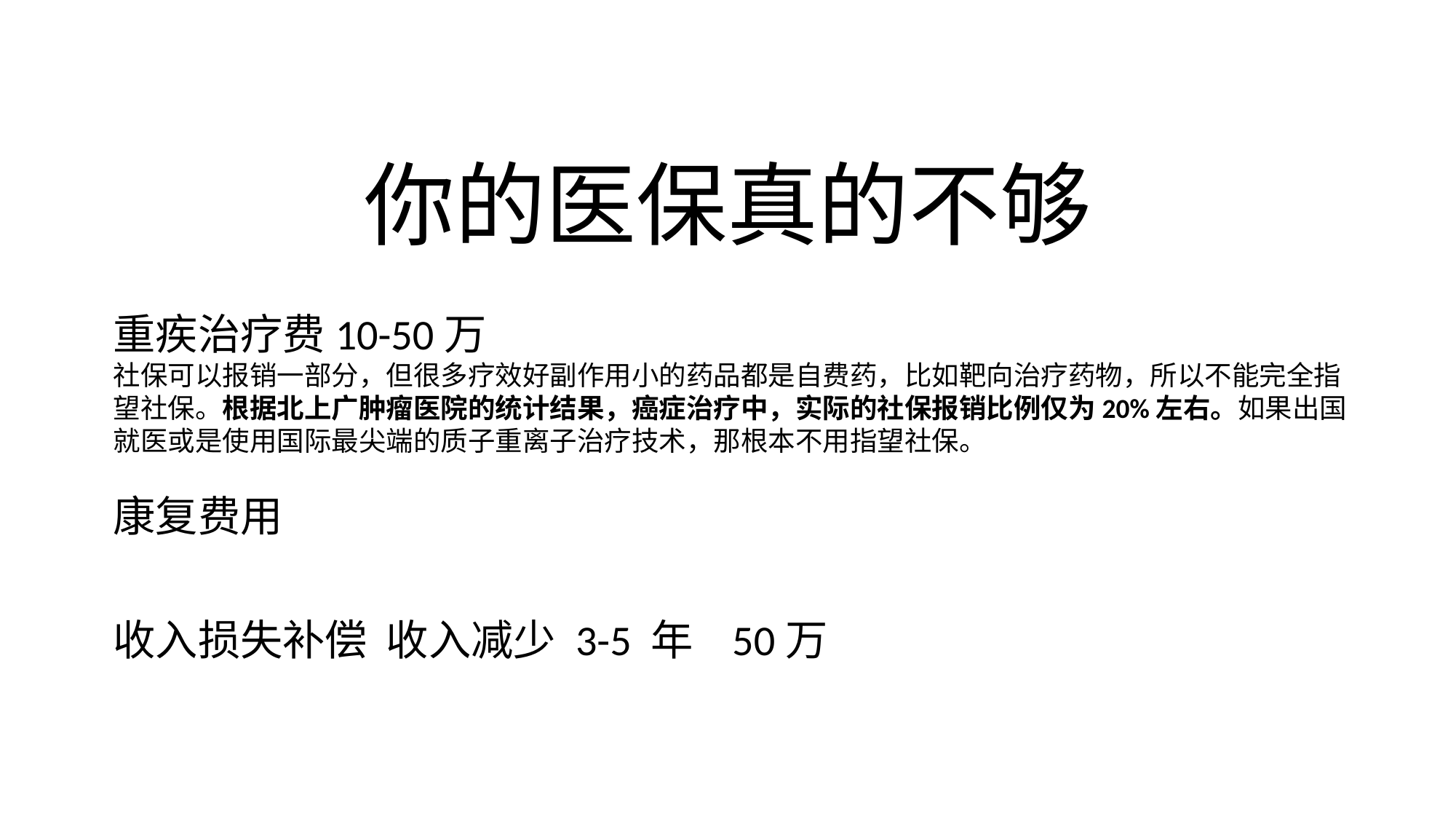

# 你的医保真的不够
重疾治疗费10-50万
社保可以报销一部分，但很多疗效好副作用小的药品都是自费药，比如靶向治疗药物，所以不能完全指望社保。根据北上广肿瘤医院的统计结果，癌症治疗中，实际的社保报销比例仅为20%左右。如果出国就医或是使用国际最尖端的质子重离子治疗技术，那根本不用指望社保。

康复费用

收入损失补偿  收入减少 3-5 年   50万